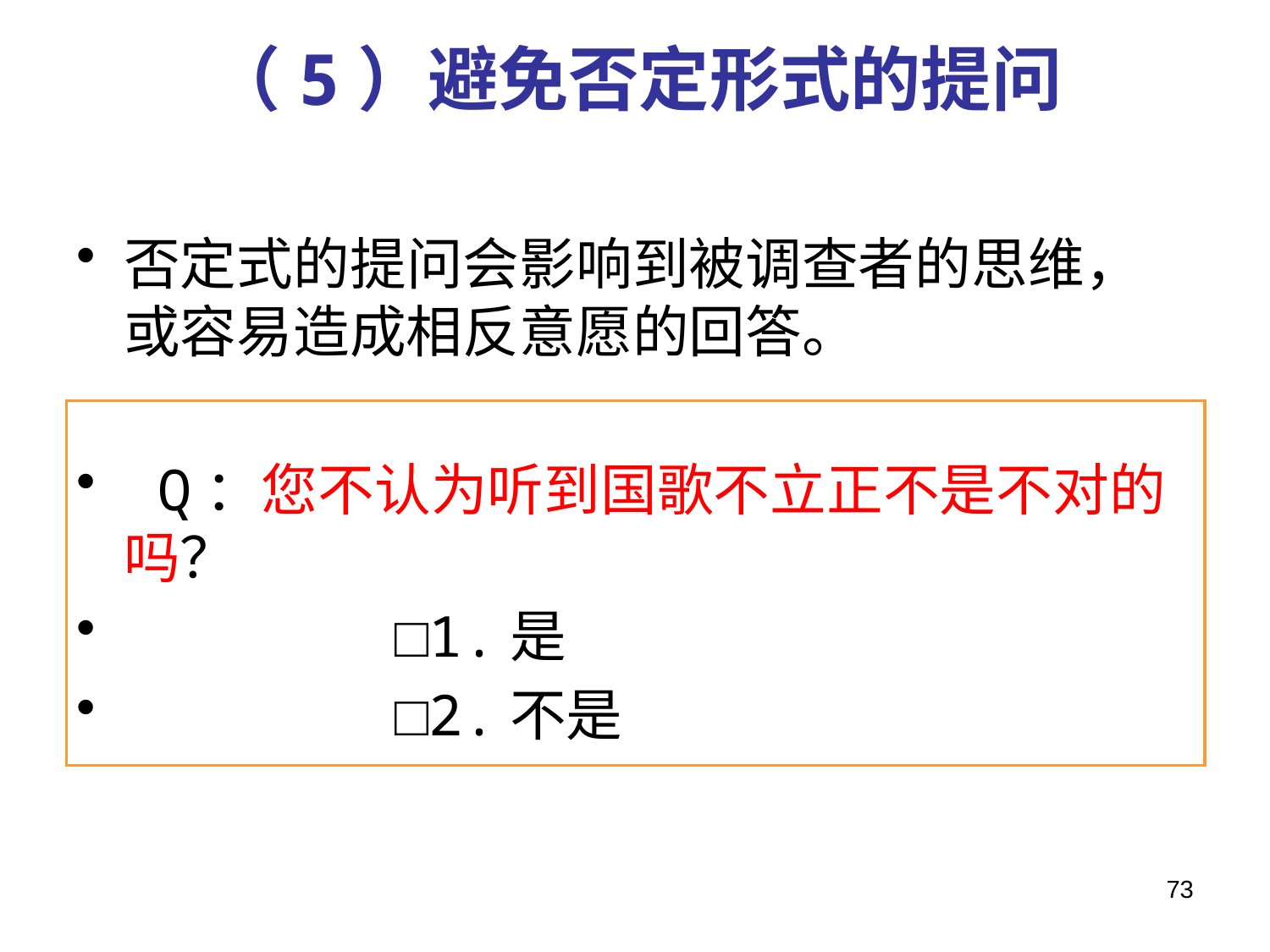

# （5）避免否定形式的提问
否定式的提问会影响到被调查者的思维，
或容易造成相反意愿的回答。

 Q：您不认为听到国歌不立正不是不对的吗？
        □1.是
        □2.不是

73